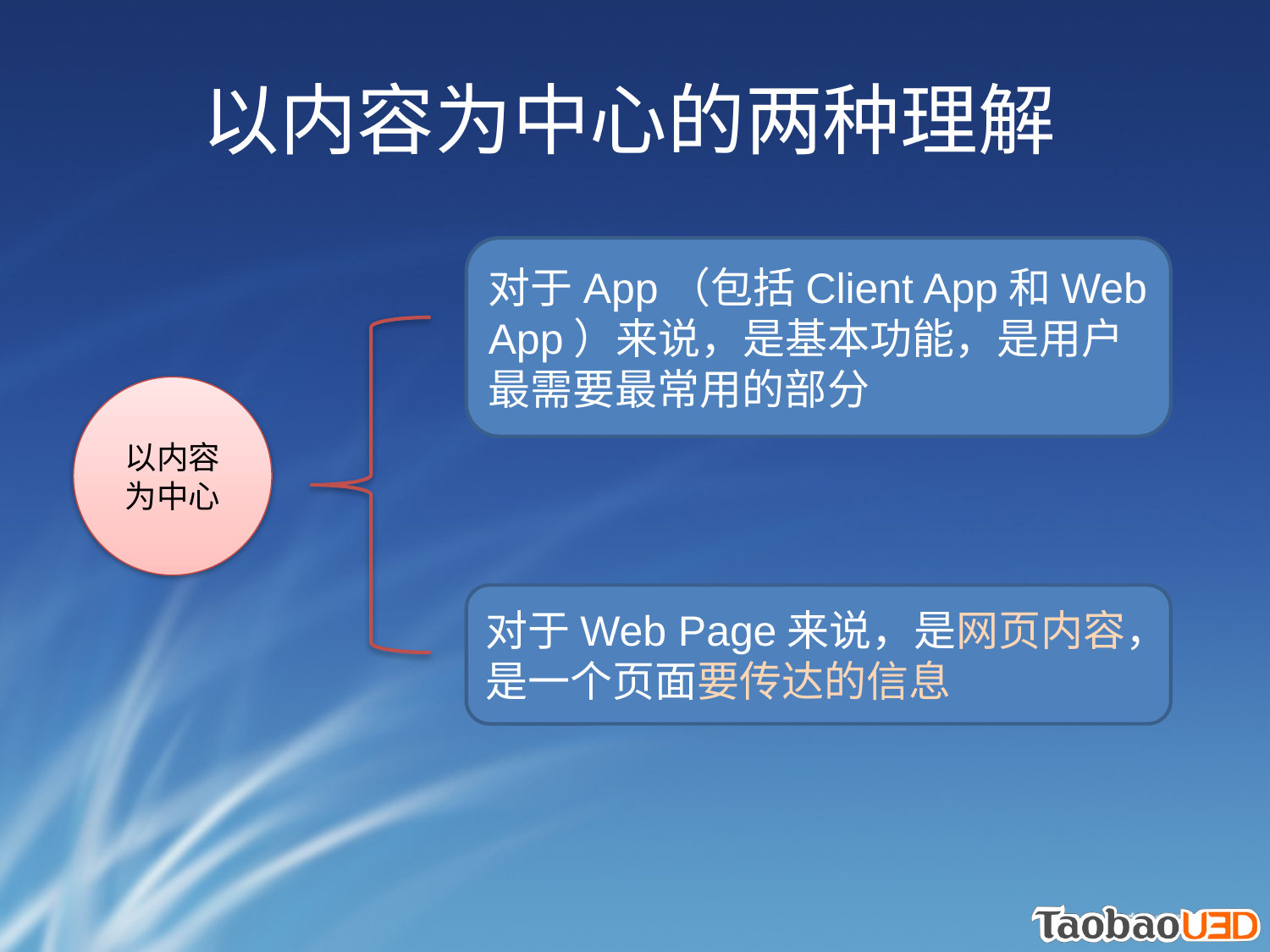

# 以内容为中心的两种理解
对于App（包括Client App和Web App）来说，是基本功能，是用户最需要最常用的部分

以内容为中心
对于Web Page来说，是网页内容，是一个页面要传达的信息